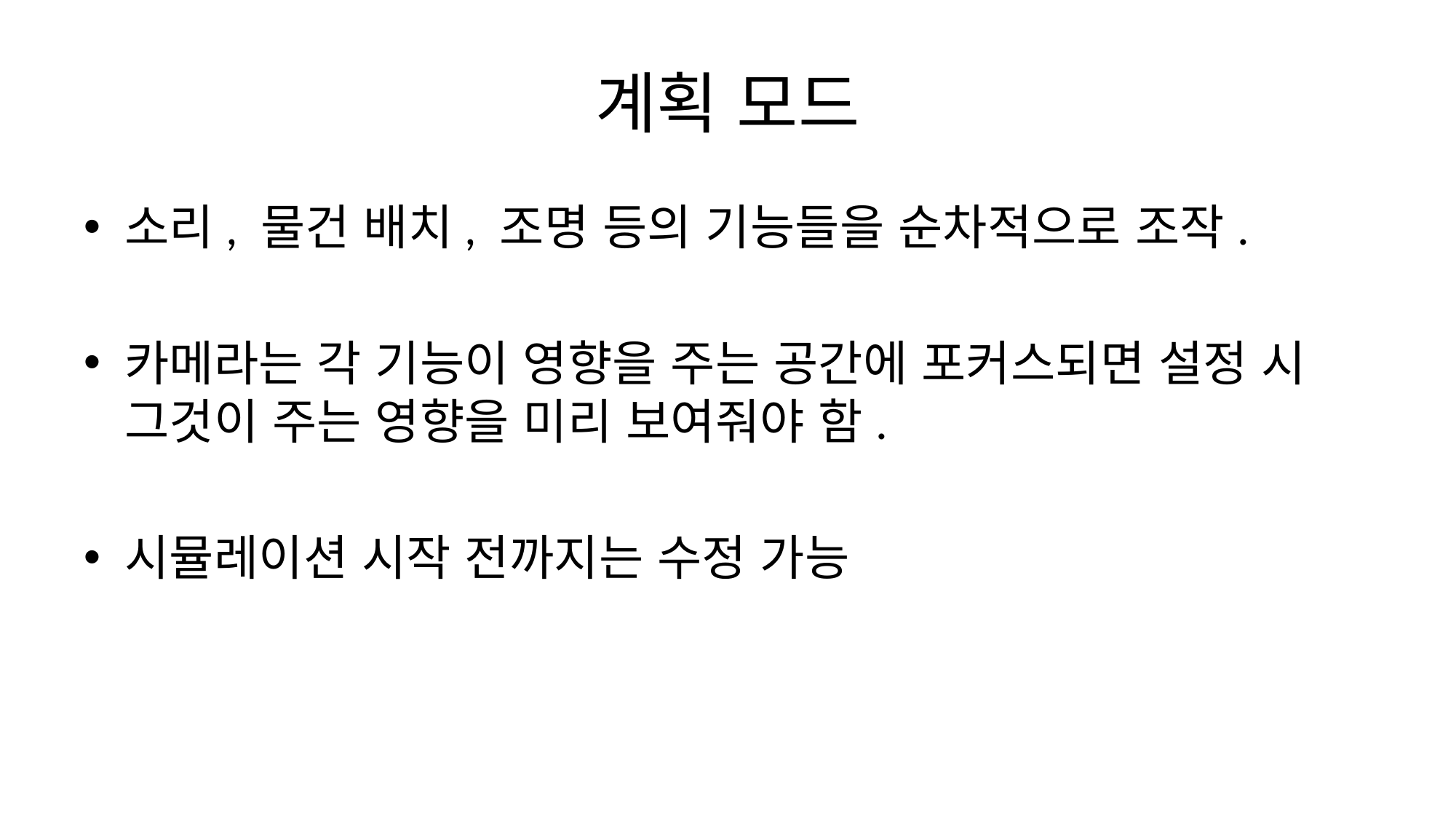

# 계획 모드
소리, 물건 배치, 조명 등의 기능들을 순차적으로 조작.

카메라는 각 기능이 영향을 주는 공간에 포커스되면 설정 시 그것이 주는 영향을 미리 보여줘야 함.

시뮬레이션 시작 전까지는 수정 가능